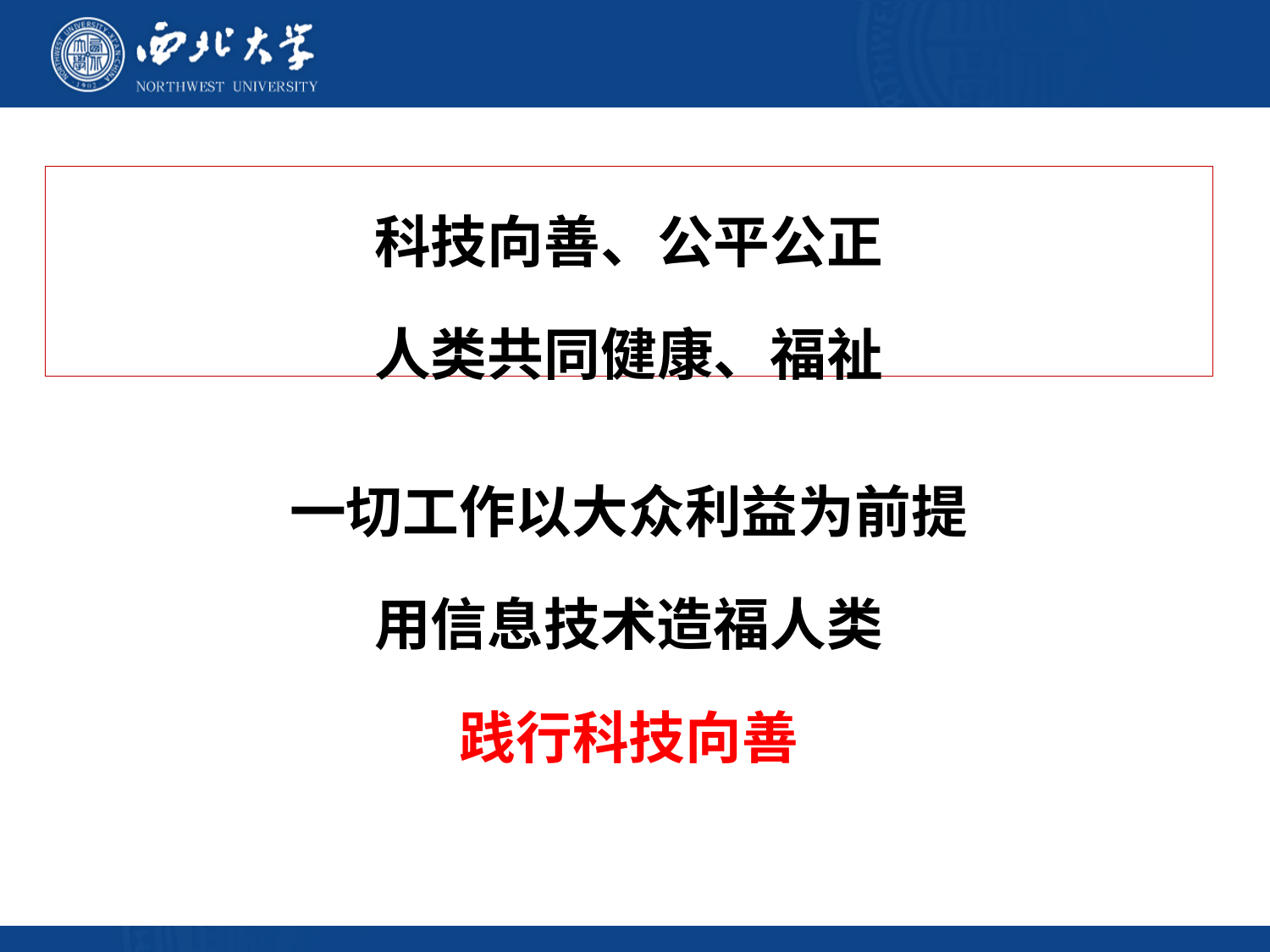

科技向善、公平公正
人类共同健康、福祉
一切工作以大众利益为前提
用信息技术造福人类
践行科技向善